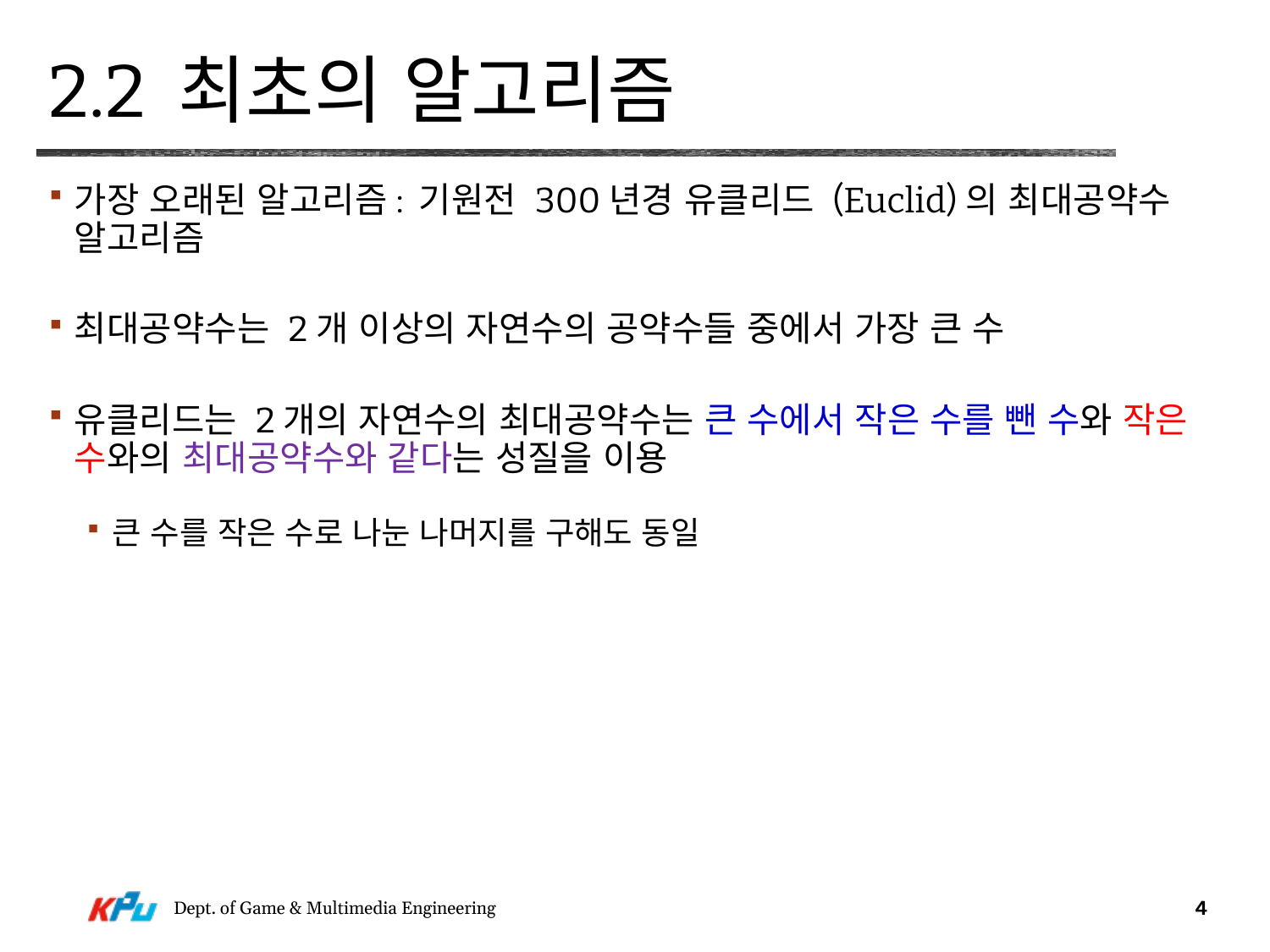

# 2.2 최초의 알고리즘
가장 오래된 알고리즘: 기원전 300년경 유클리드 (Euclid)의 최대공약수 알고리즘
최대공약수는 2개 이상의 자연수의 공약수들 중에서 가장 큰 수
유클리드는 2개의 자연수의 최대공약수는 큰 수에서 작은 수를 뺀 수와 작은 수와의 최대공약수와 같다는 성질을 이용
큰 수를 작은 수로 나눈 나머지를 구해도 동일
Dept. of Game & Multimedia Engineering
4